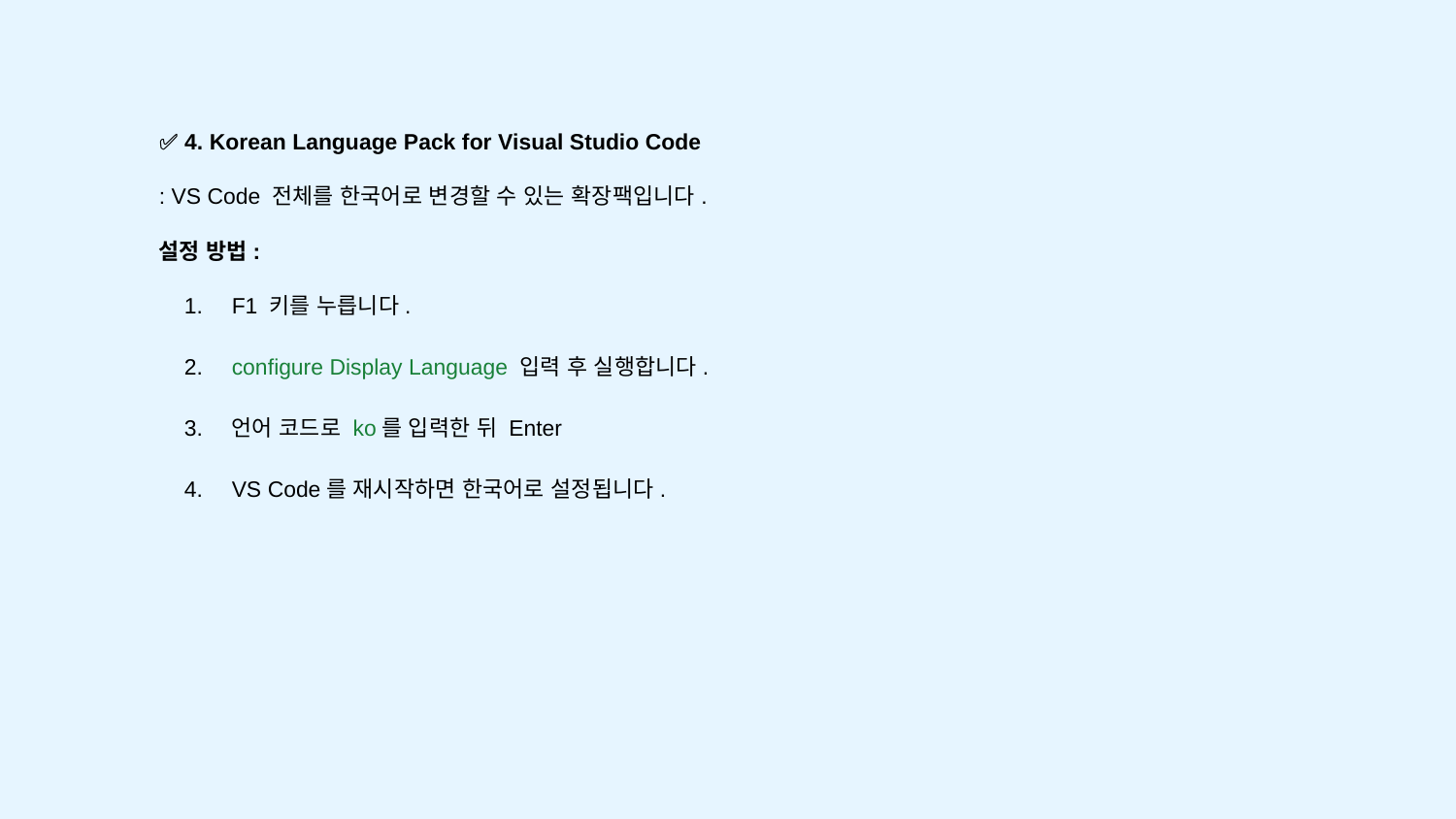

✅ 4. Korean Language Pack for Visual Studio Code
: VS Code 전체를 한국어로 변경할 수 있는 확장팩입니다.
설정 방법:
F1 키를 누릅니다.
configure Display Language 입력 후 실행합니다.
언어 코드로 ko를 입력한 뒤 Enter
VS Code를 재시작하면 한국어로 설정됩니다.